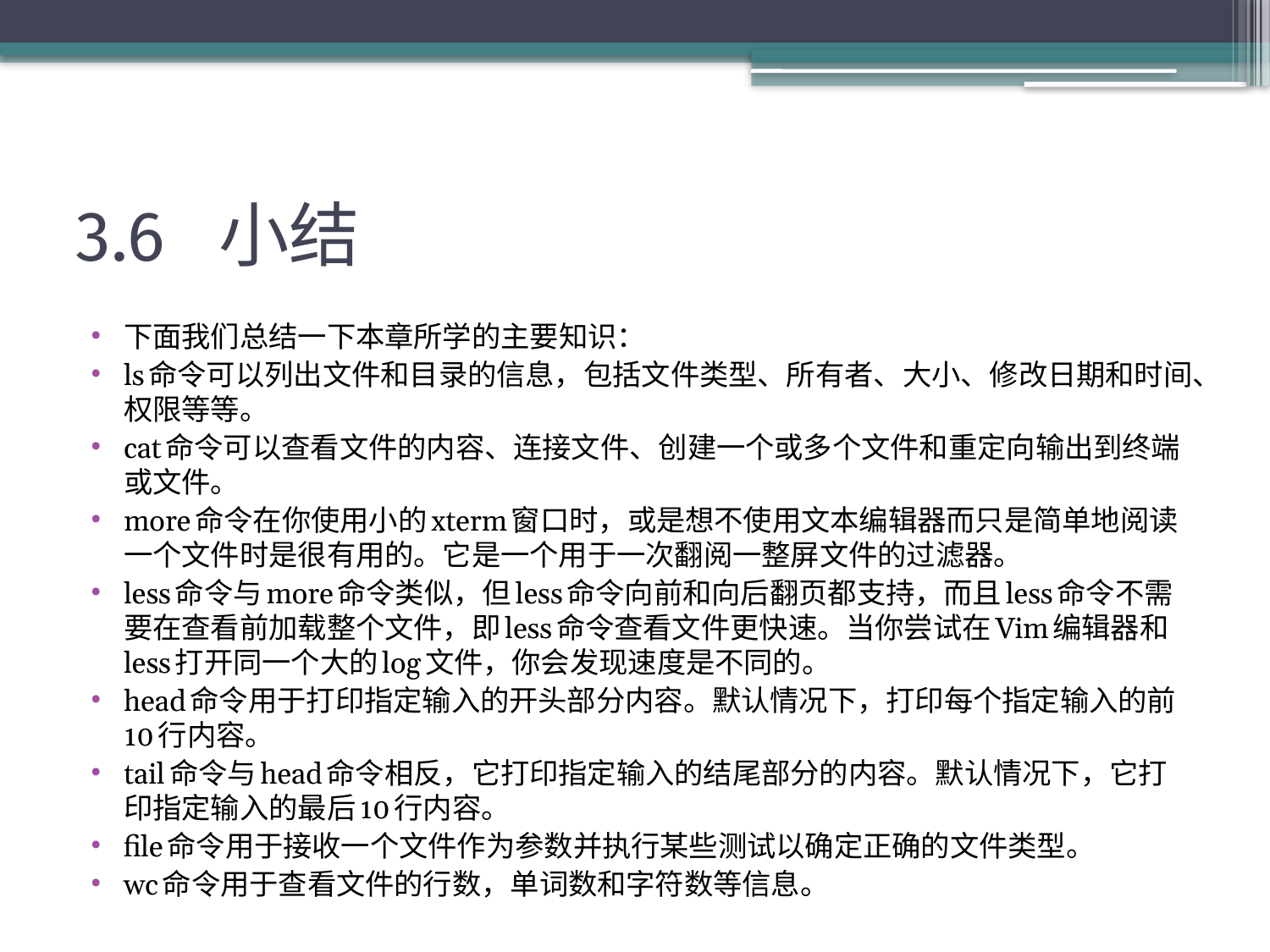

# 3.6  小结
下面我们总结一下本章所学的主要知识：
ls命令可以列出文件和目录的信息，包括文件类型、所有者、大小、修改日期和时间、权限等等。
cat命令可以查看文件的内容、连接文件、创建一个或多个文件和重定向输出到终端或文件。
more命令在你使用小的xterm窗口时，或是想不使用文本编辑器而只是简单地阅读一个文件时是很有用的。它是一个用于一次翻阅一整屏文件的过滤器。
less命令与more命令类似，但less命令向前和向后翻页都支持，而且less命令不需要在查看前加载整个文件，即less命令查看文件更快速。当你尝试在Vim编辑器和less打开同一个大的log文件，你会发现速度是不同的。
head命令用于打印指定输入的开头部分内容。默认情况下，打印每个指定输入的前10行内容。
tail命令与head命令相反，它打印指定输入的结尾部分的内容。默认情况下，它打印指定输入的最后10行内容。
file命令用于接收一个文件作为参数并执行某些测试以确定正确的文件类型。
wc命令用于查看文件的行数，单词数和字符数等信息。